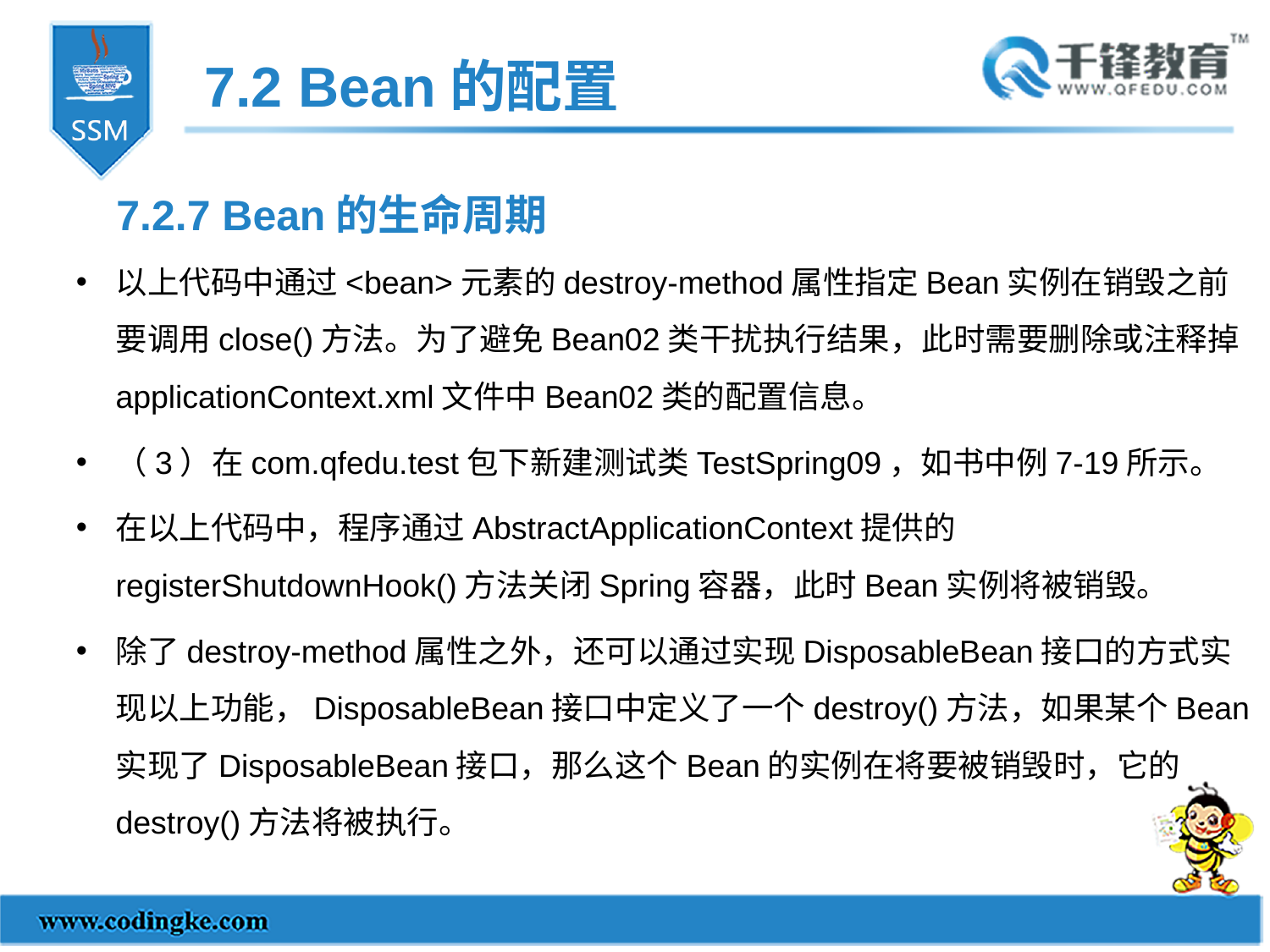

7.2 Bean的配置
7.2.7 Bean的生命周期
以上代码中通过<bean>元素的destroy-method属性指定Bean实例在销毁之前要调用close()方法。为了避免Bean02类干扰执行结果，此时需要删除或注释掉applicationContext.xml文件中Bean02类的配置信息。
（3）在com.qfedu.test包下新建测试类TestSpring09，如书中例7-19所示。
在以上代码中，程序通过AbstractApplicationContext提供的registerShutdownHook()方法关闭Spring容器，此时Bean实例将被销毁。
除了destroy-method属性之外，还可以通过实现DisposableBean接口的方式实现以上功能，DisposableBean接口中定义了一个destroy()方法，如果某个Bean实现了DisposableBean接口，那么这个Bean的实例在将要被销毁时，它的destroy()方法将被执行。